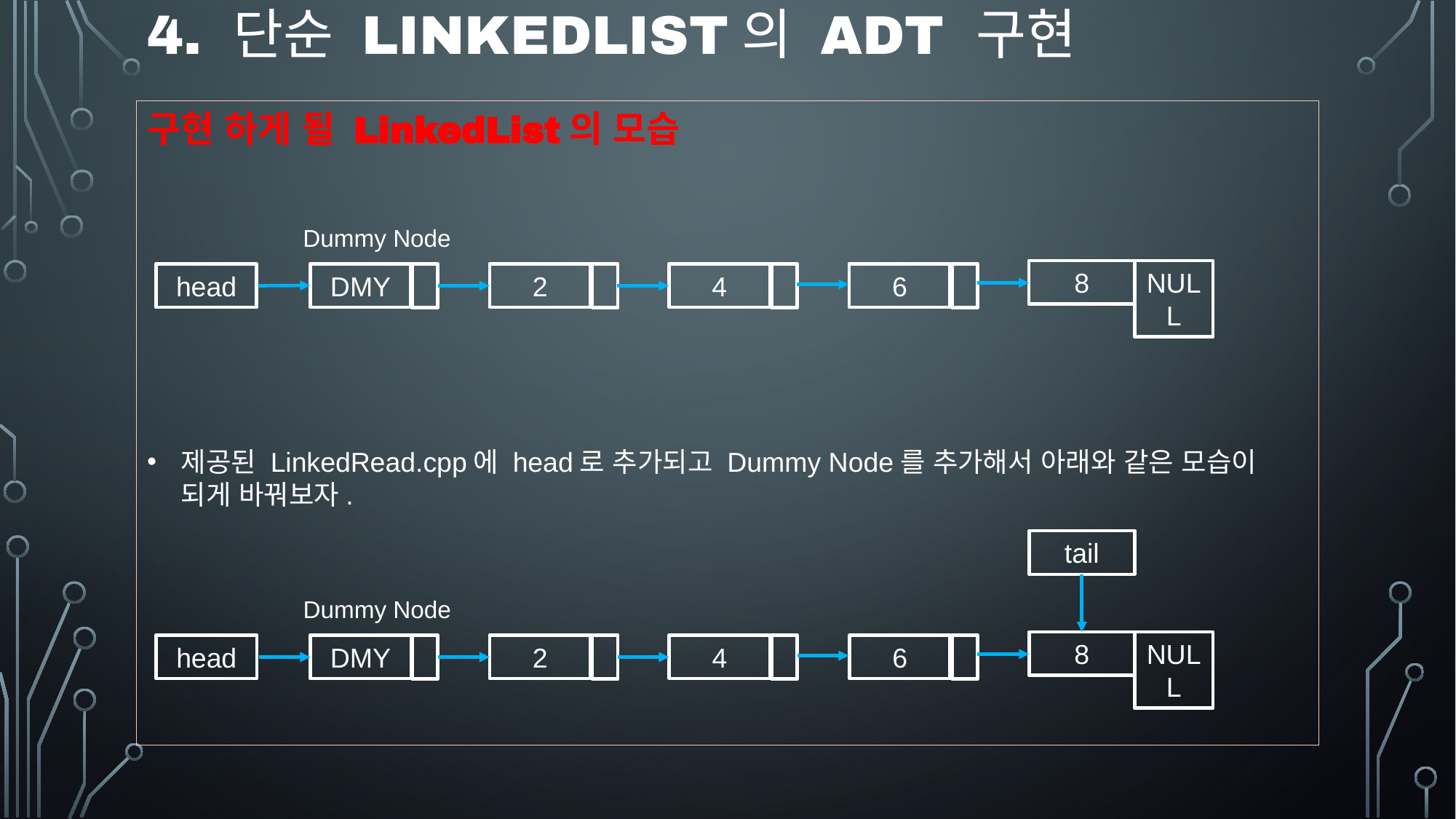

# 4. 단순 LinkedList의 ADT 구현
구현 하게 될 LinkedList의 모습

제공된 LinkedRead.cpp에 head로 추가되고 Dummy Node를 추가해서 아래와 같은 모습이 되게 바꿔보자.

Dummy Node
8
NULL
head
DMY

2

4

6

tail
Dummy Node
8
NULL
head
DMY

2

4

6